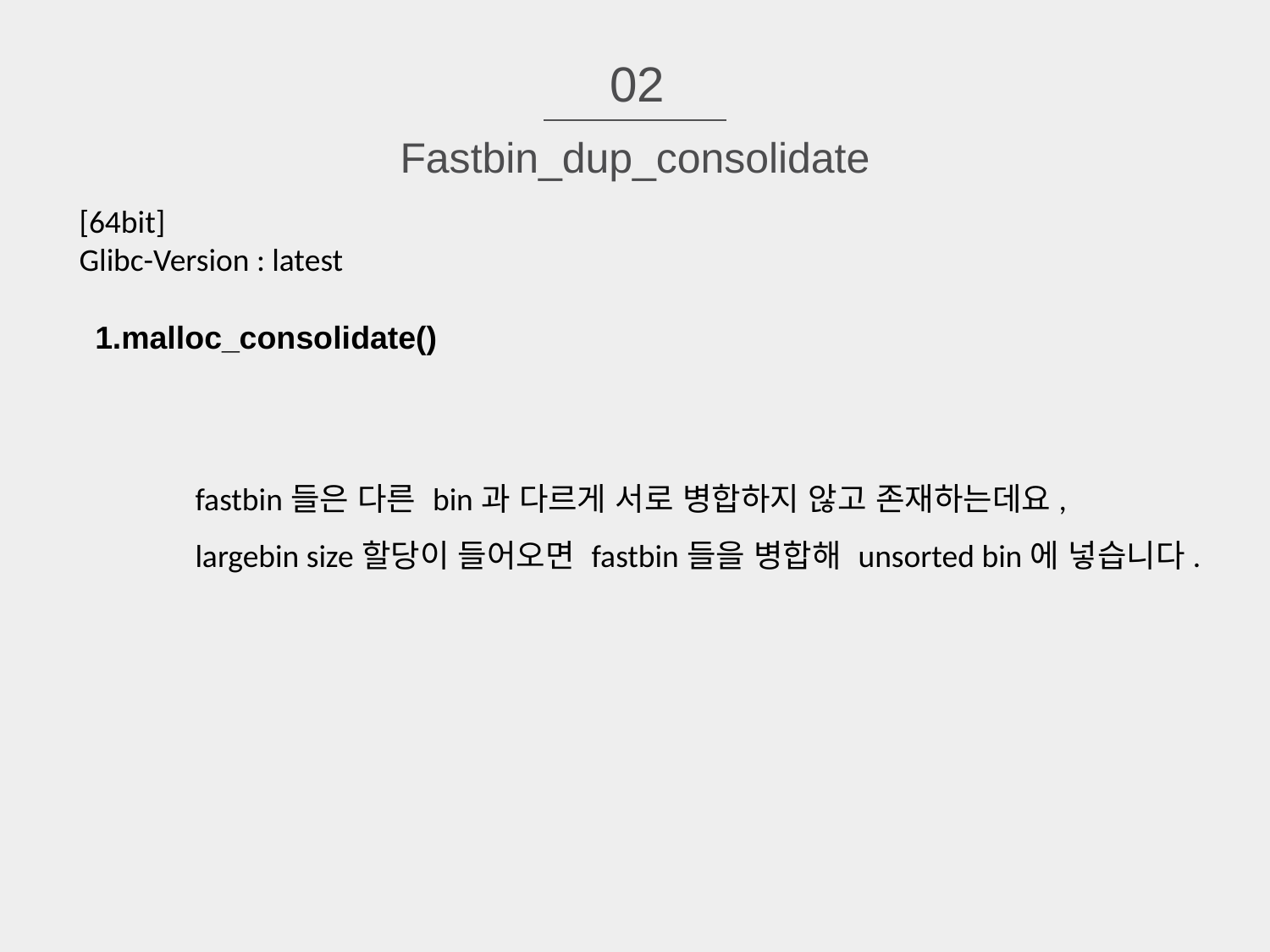

02
Fastbin_dup_consolidate
[64bit]
Glibc-Version : latest

1.malloc_consolidate()

fastbin들은 다른 bin과 다르게 서로 병합하지 않고 존재하는데요,
largebin size할당이 들어오면 fastbin들을 병합해 unsorted bin에 넣습니다.